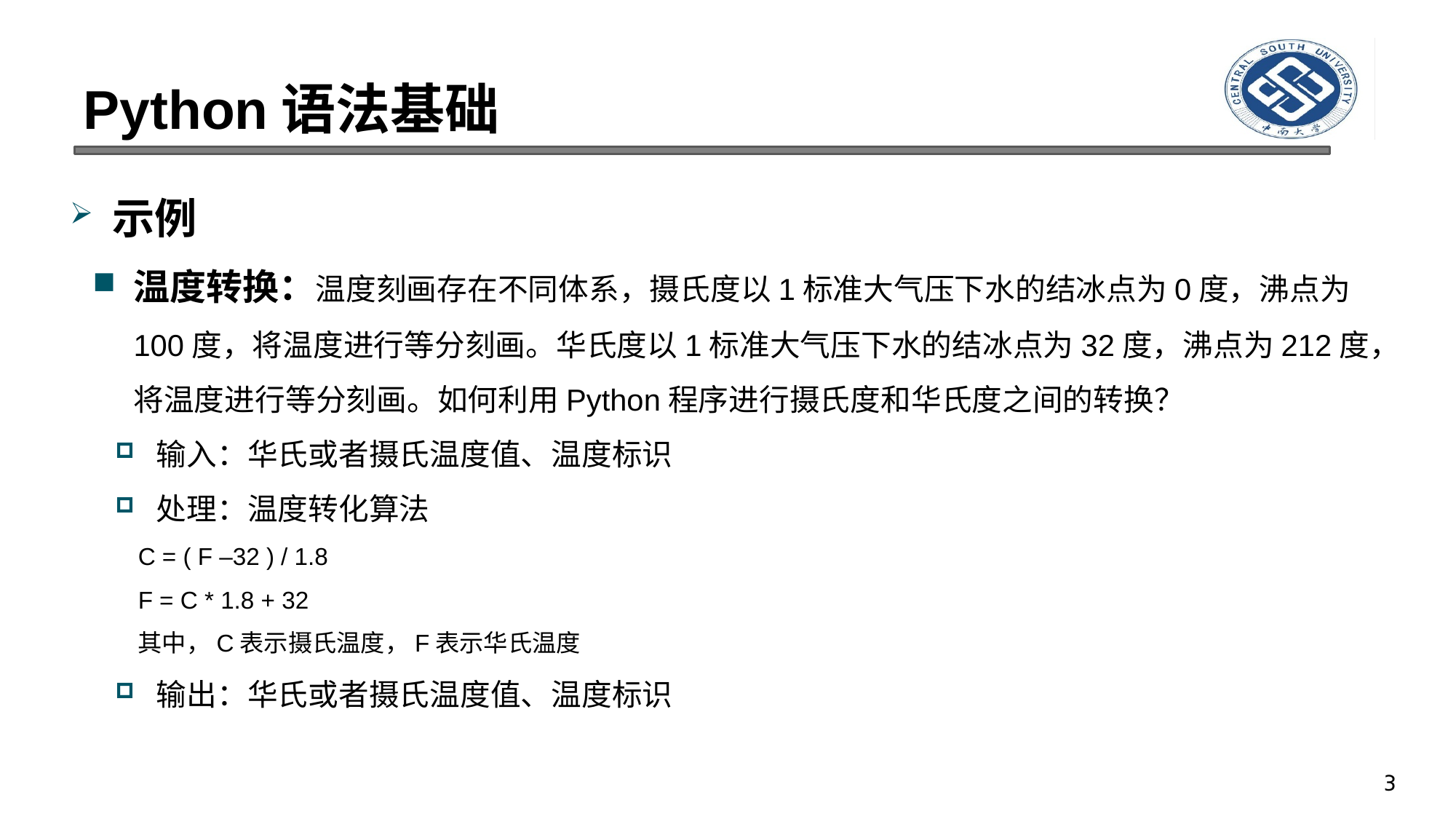

# Python语法基础
示例
温度转换：温度刻画存在不同体系，摄氏度以1标准大气压下水的结冰点为0度，沸点为100度，将温度进行等分刻画。华氏度以1标准大气压下水的结冰点为32度，沸点为212度，将温度进行等分刻画。如何利用Python程序进行摄氏度和华氏度之间的转换？
输入：华氏或者摄氏温度值、温度标识
处理：温度转化算法
C = ( F –32 ) / 1.8
F = C * 1.8 + 32
其中，C表示摄氏温度，F表示华氏温度
输出：华氏或者摄氏温度值、温度标识
3